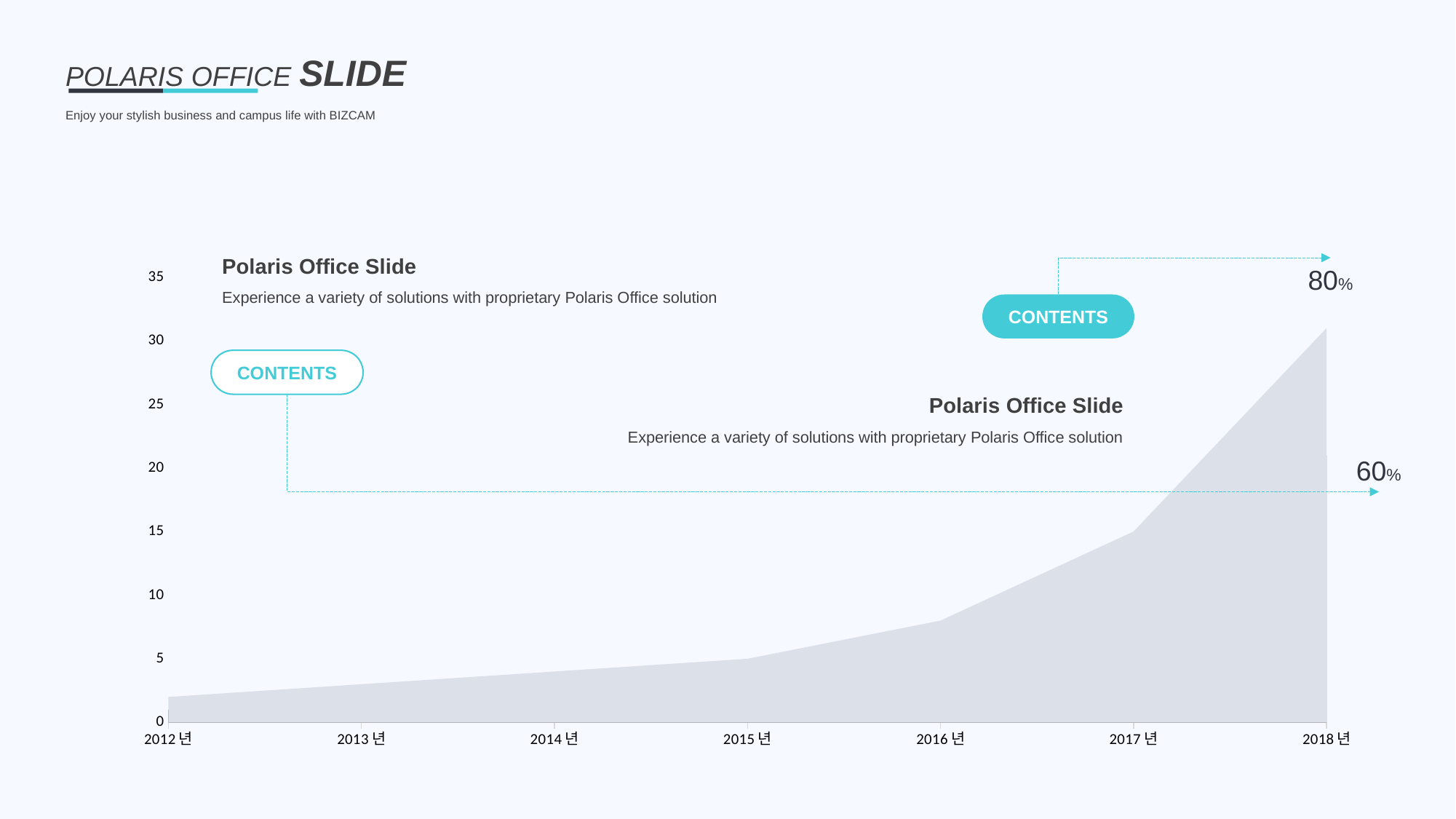

POLARIS OFFICE SLIDE
Enjoy your stylish business and campus life with BIZCAM

Polaris Office Slide
Experience a variety of solutions with proprietary Polaris Office solution
80%

### Chart

| Category | 계열 1 | 계열 2 |
|---|---|---|
| 2012년 | 2.0 | 1.0 |
| 2013년 | 3.0 | 2.0 |
| 2014년 | 4.0 | 2.0 |
| 2015년 | 5.0 | 3.0 |
| 2016년 | 8.0 | 5.0 |
| 2017년 | 15.0 | 11.0 |
| 2018년 | 31.0 | 21.0 |
CONTENTS
CONTENTS
Polaris Office Slide
Experience a variety of solutions with proprietary Polaris Office solution
60%